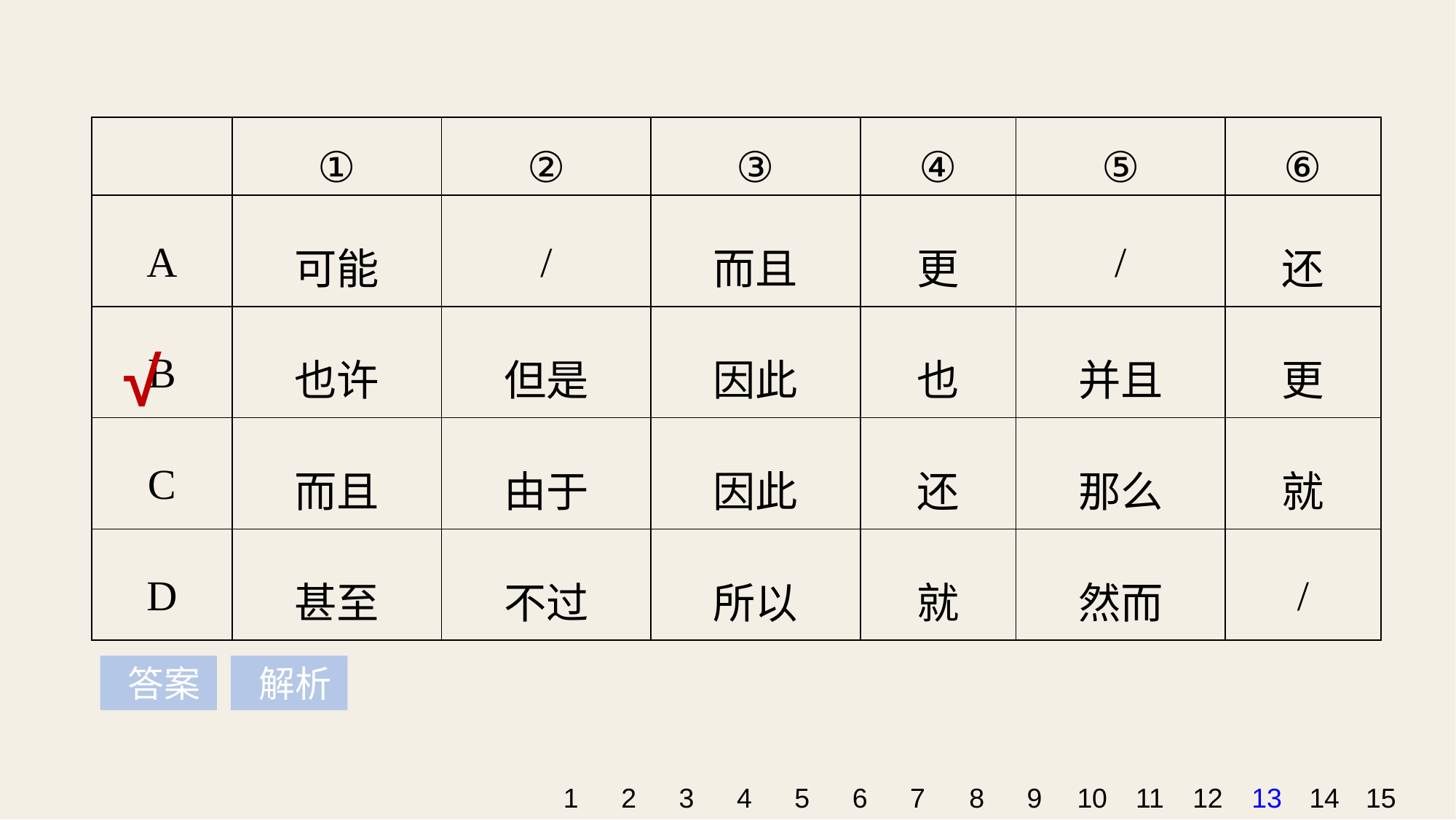

|  | ① | ② | ③ | ④ | ⑤ | ⑥ |
| --- | --- | --- | --- | --- | --- | --- |
| A | 可能 | / | 而且 | 更 | / | 还 |
| B | 也许 | 但是 | 因此 | 也 | 并且 | 更 |
| C | 而且 | 由于 | 因此 | 还 | 那么 | 就 |
| D | 甚至 | 不过 | 所以 | 就 | 然而 | / |
√
 答案
 解析
1
2
3
4
5
6
7
8
9
10
11
12
13
14
15